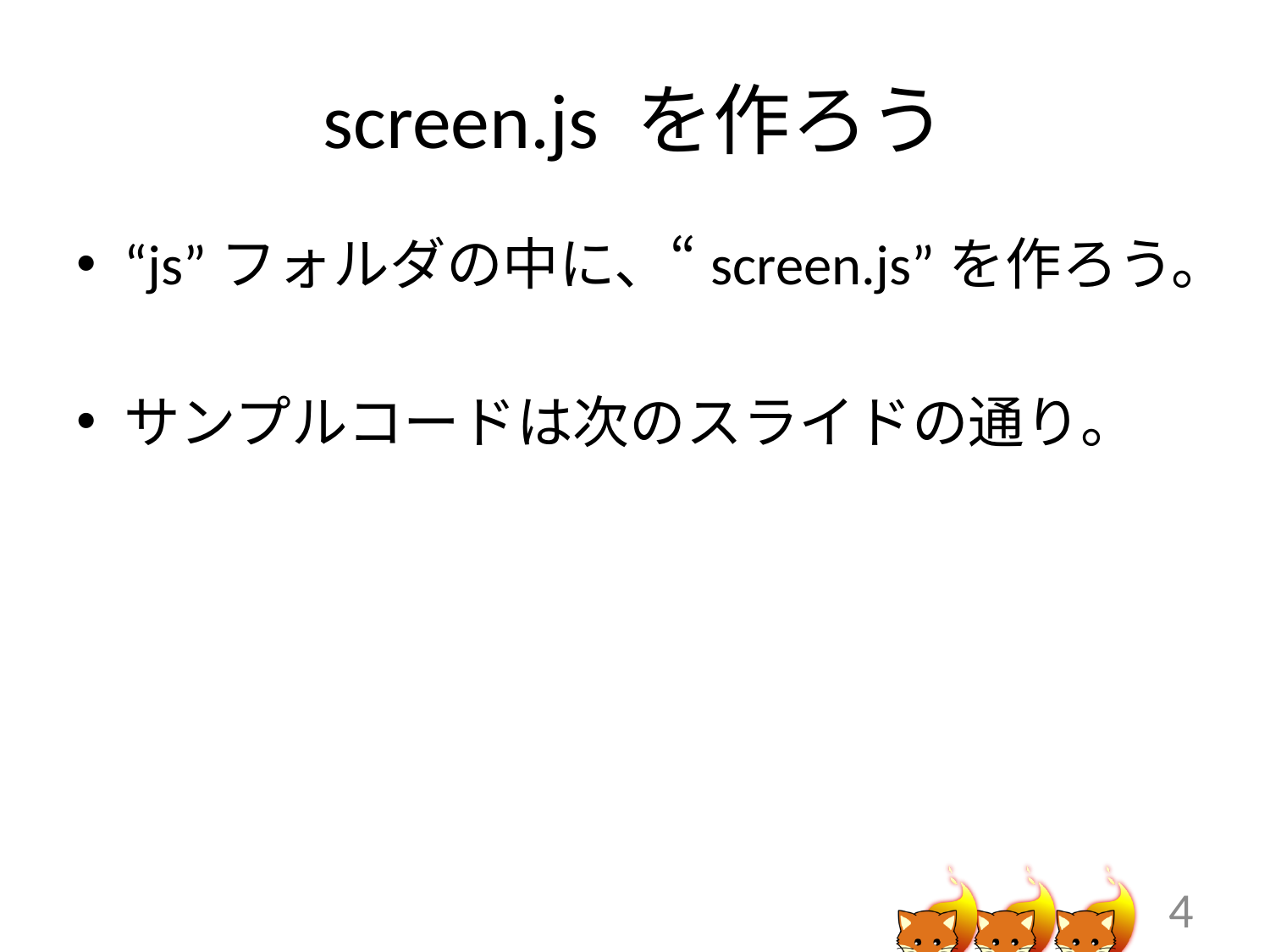

# screen.js を作ろう
“js”フォルダの中に、“screen.js”を作ろう。

サンプルコードは次のスライドの通り。
4